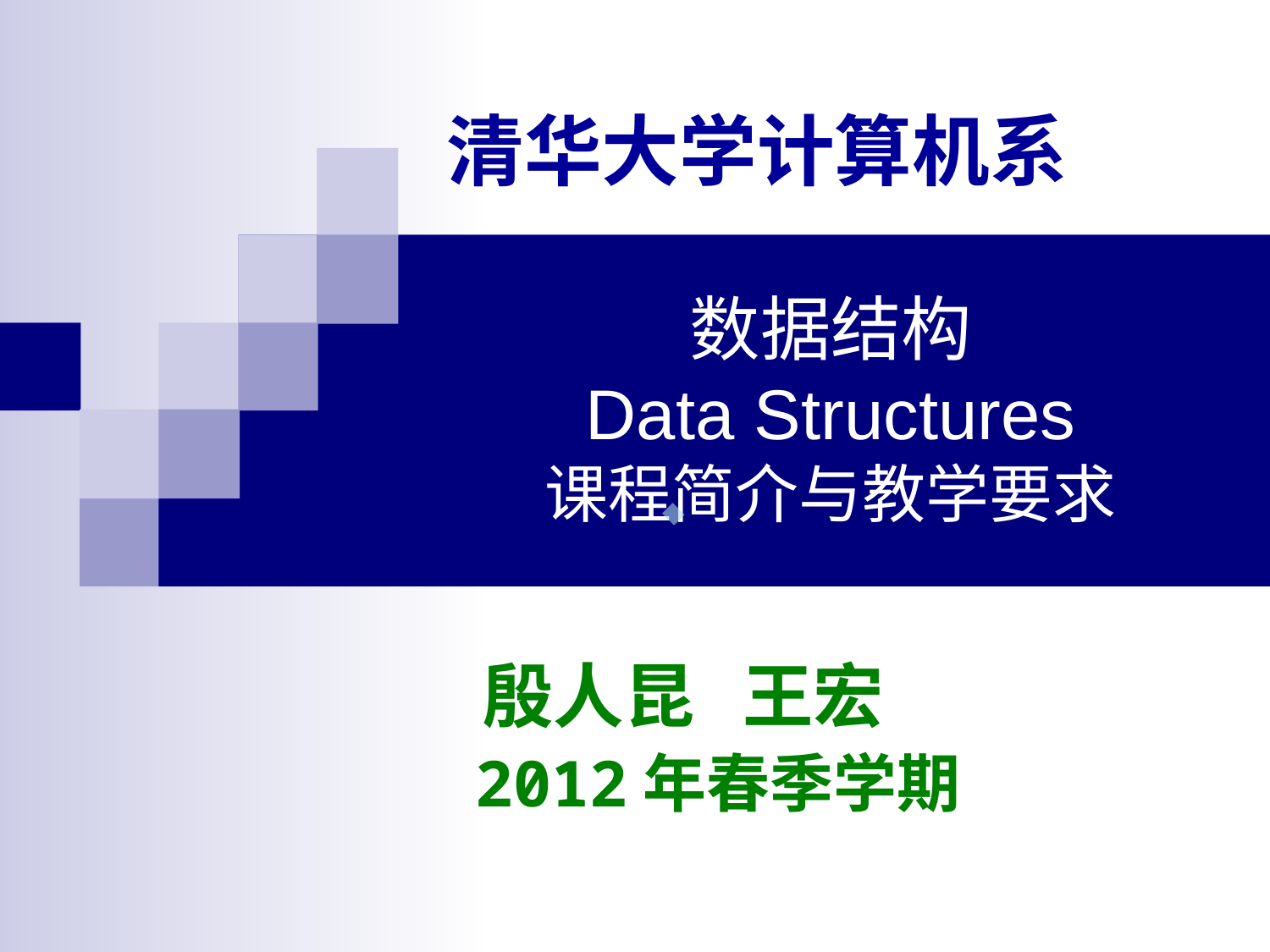

清华大学计算机系
# 数据结构 Data Structures 课程简介与教学要求
.
        殷人昆   王宏
       2012年春季学期